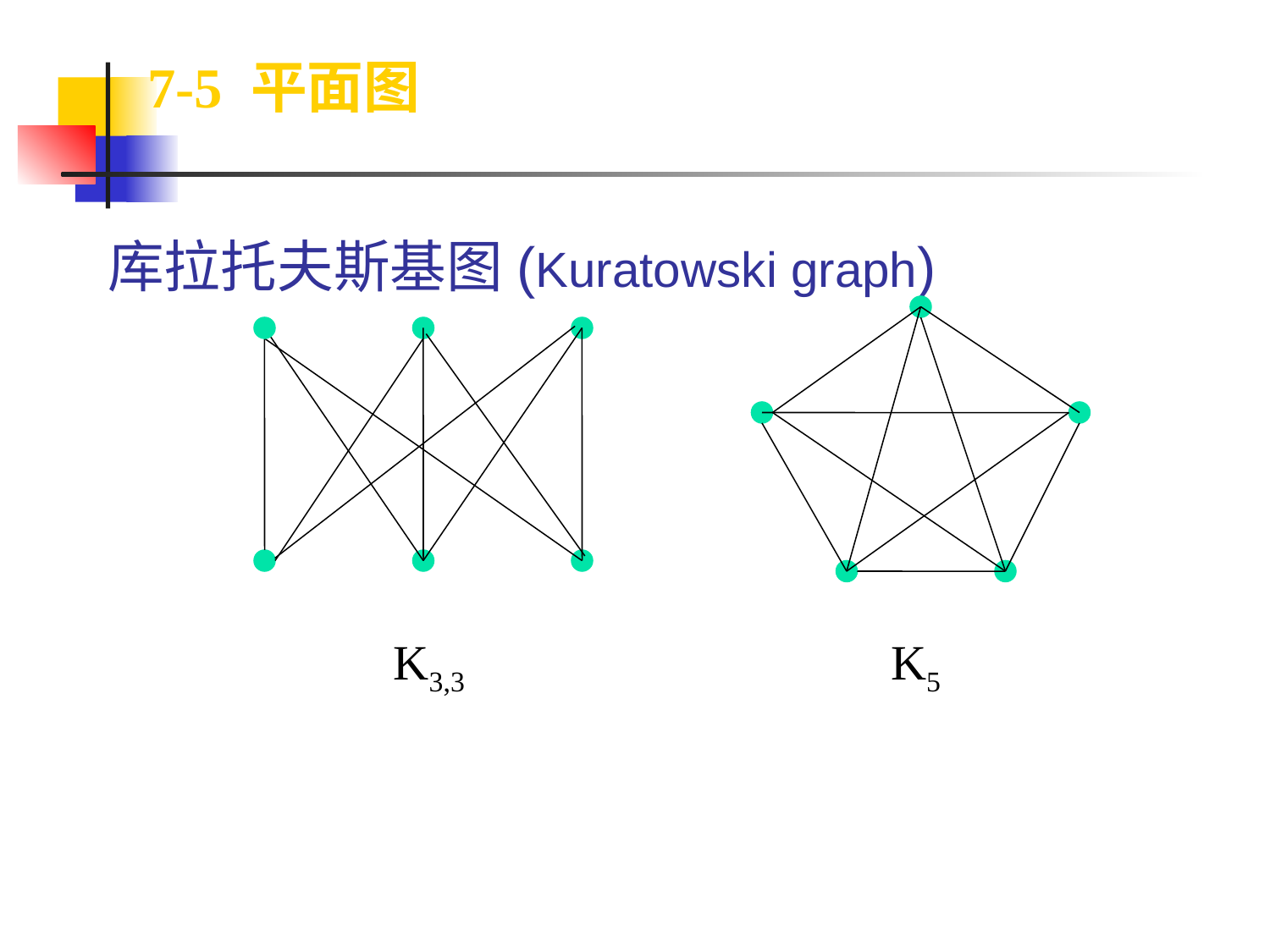

7-5 平面图
# 库拉托夫斯基图(Kuratowski graph)

K3,3
K5